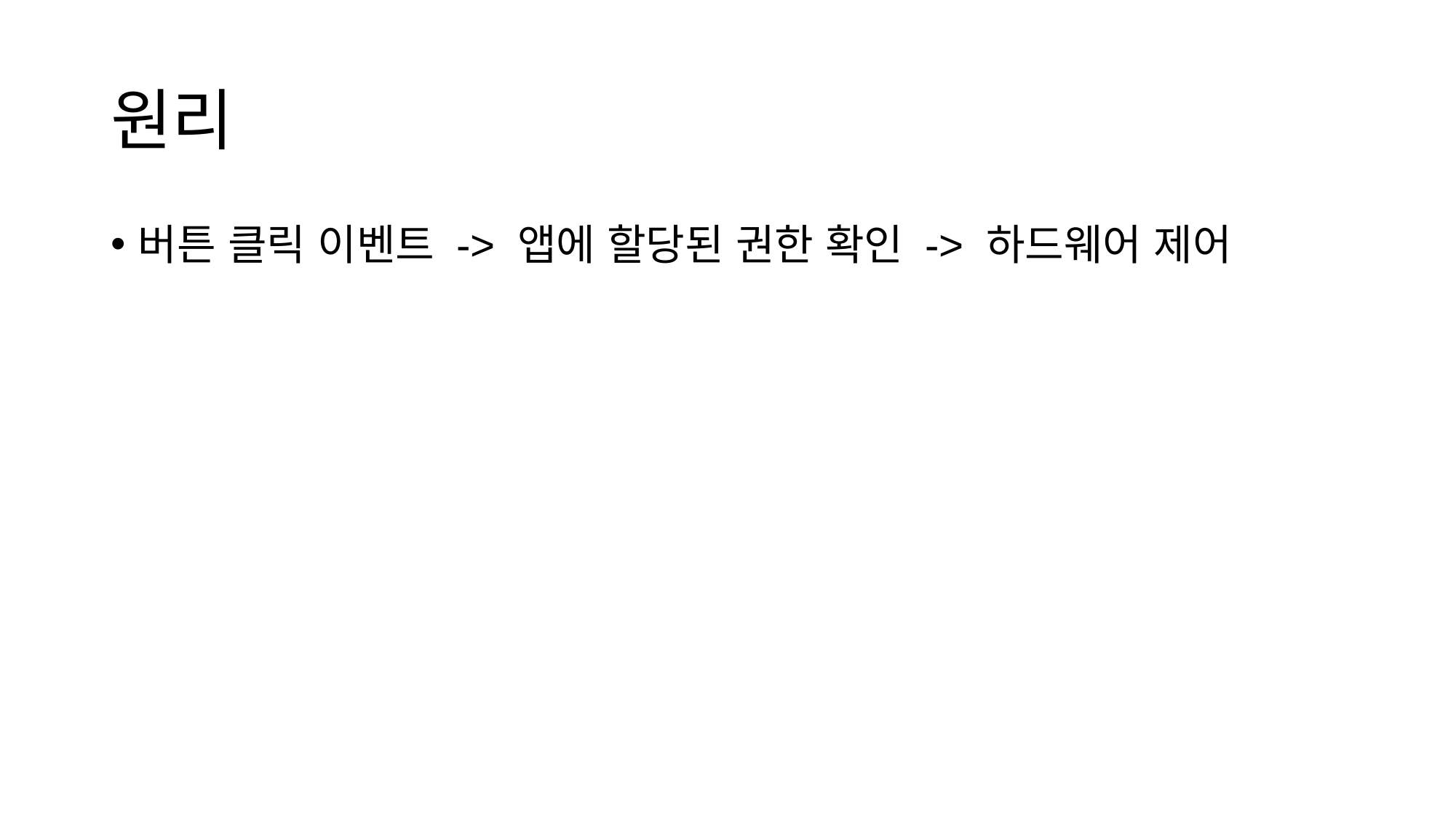

# 원리
버튼 클릭 이벤트 -> 앱에 할당된 권한 확인 -> 하드웨어 제어